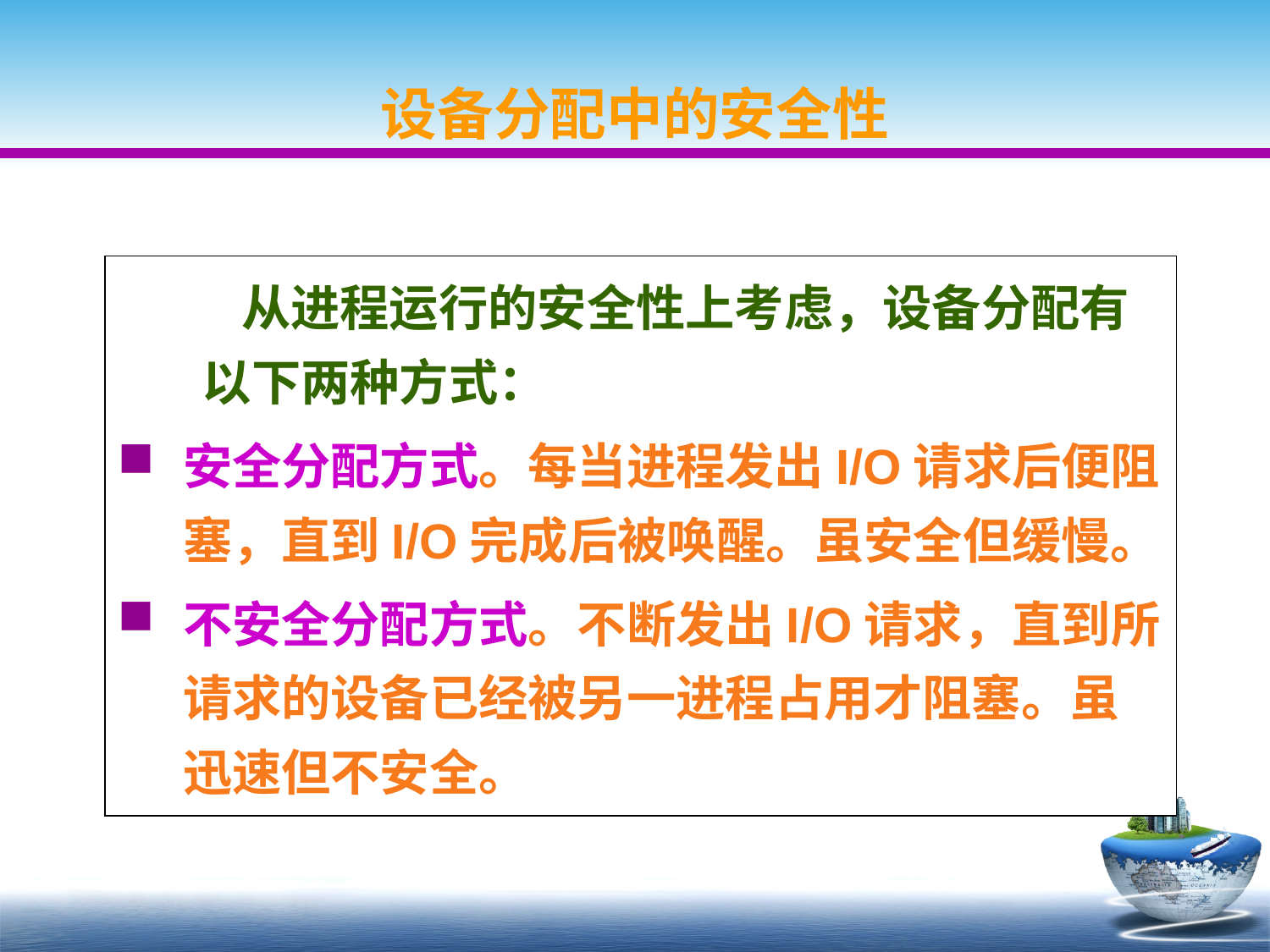

# 设备分配中的安全性

          从进程运行的安全性上考虑，设备分配有以下两种方式：
安全分配方式。每当进程发出I/O请求后便阻塞，直到I/O完成后被唤醒。虽安全但缓慢。
不安全分配方式。不断发出I/O请求，直到所请求的设备已经被另一进程占用才阻塞。虽迅速但不安全。